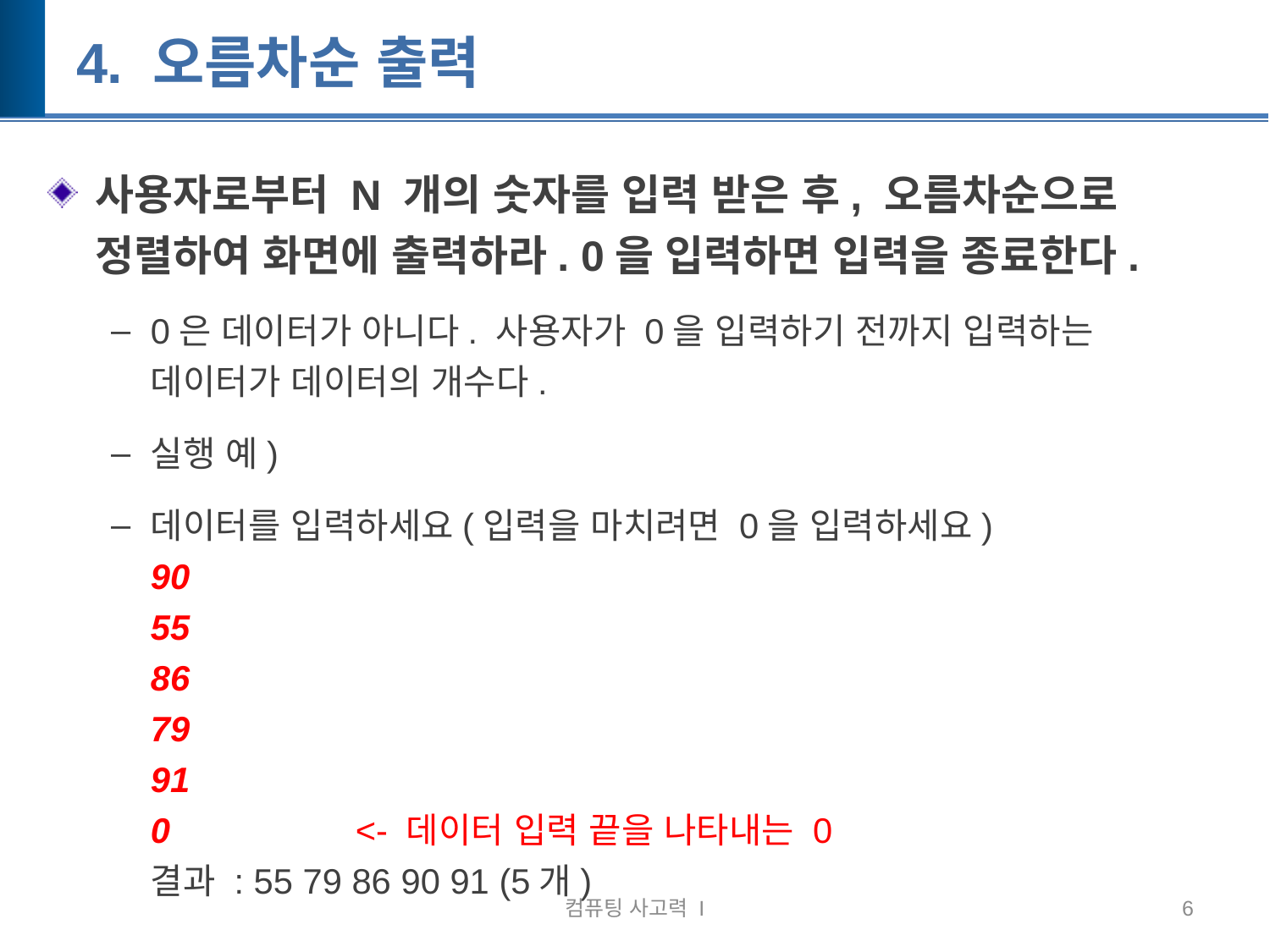

# 4. 오름차순 출력
사용자로부터 N 개의 숫자를 입력 받은 후, 오름차순으로 정렬하여 화면에 출력하라. 0을 입력하면 입력을 종료한다.
0은 데이터가 아니다. 사용자가 0을 입력하기 전까지 입력하는 데이터가 데이터의 개수다.
실행 예)
데이터를 입력하세요(입력을 마치려면 0을 입력하세요)
90
55
86
79
91
0                   <- 데이터 입력 끝을 나타내는 0
결과 : 55 79 86 90 91 (5개)
컴퓨팅 사고력 I
6